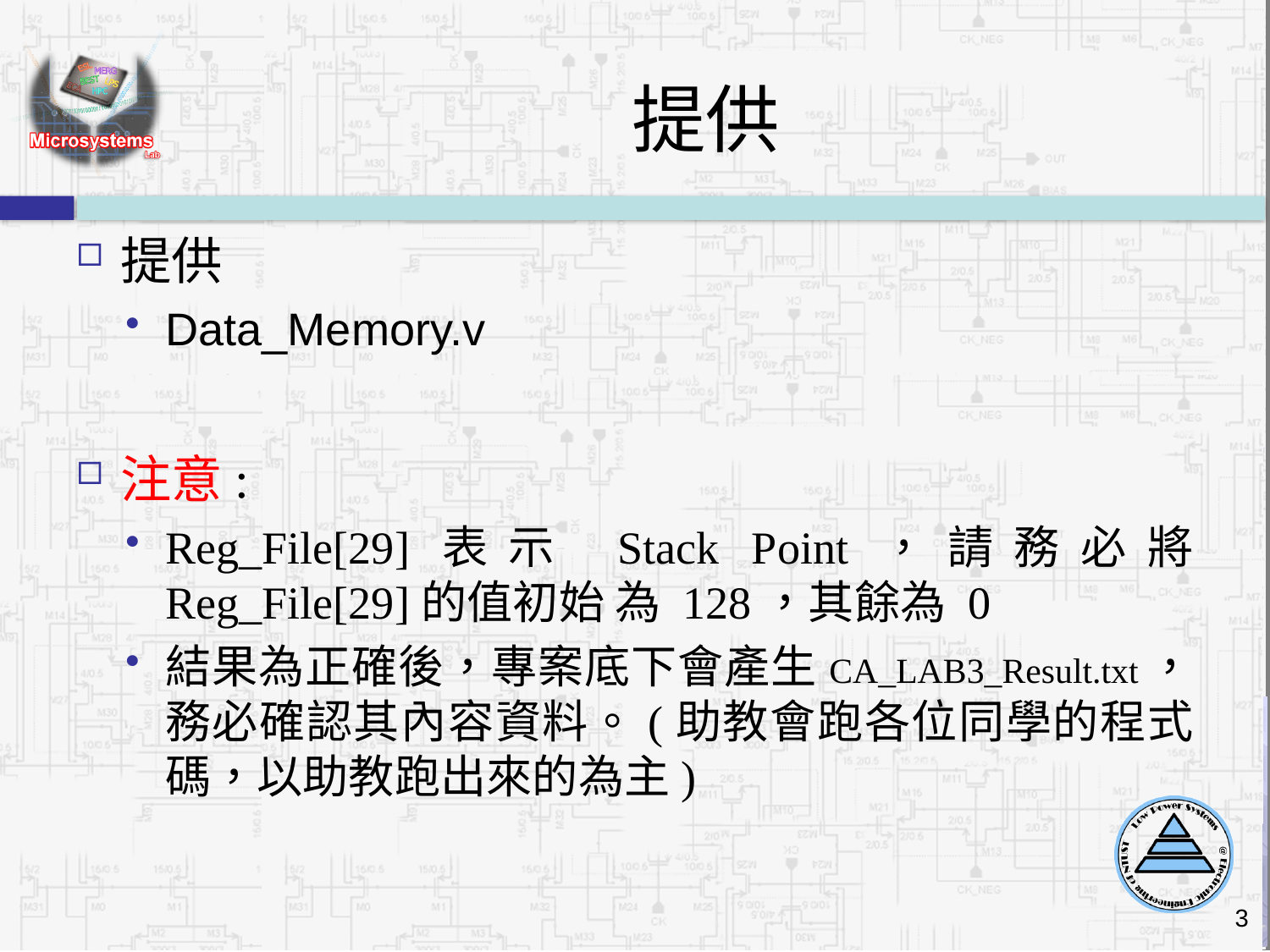

# 提供
提供
Data_Memory.v

注意:
Reg_File[29]表示 Stack Point，請務必將 Reg_File[29]的值初始 為 128，其餘為 0
結果為正確後，專案底下會產生CA_LAB3_Result.txt，務必確認其內容資料。(助教會跑各位同學的程式碼，以助教跑出來的為主)
3